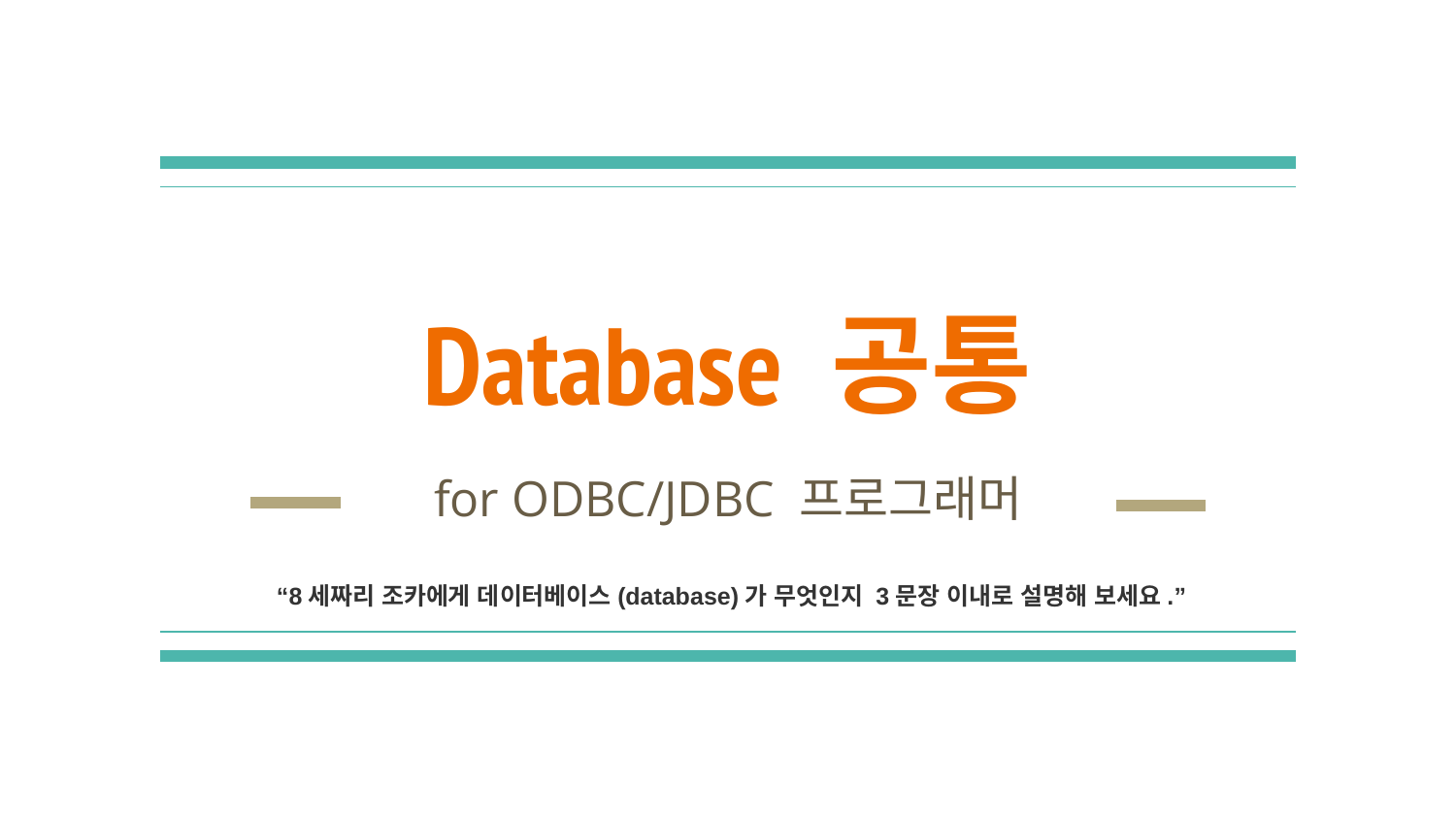

# Database 공통
for ODBC/JDBC 프로그래머
“8세짜리 조카에게 데이터베이스(database)가 무엇인지 3문장 이내로 설명해 보세요.”